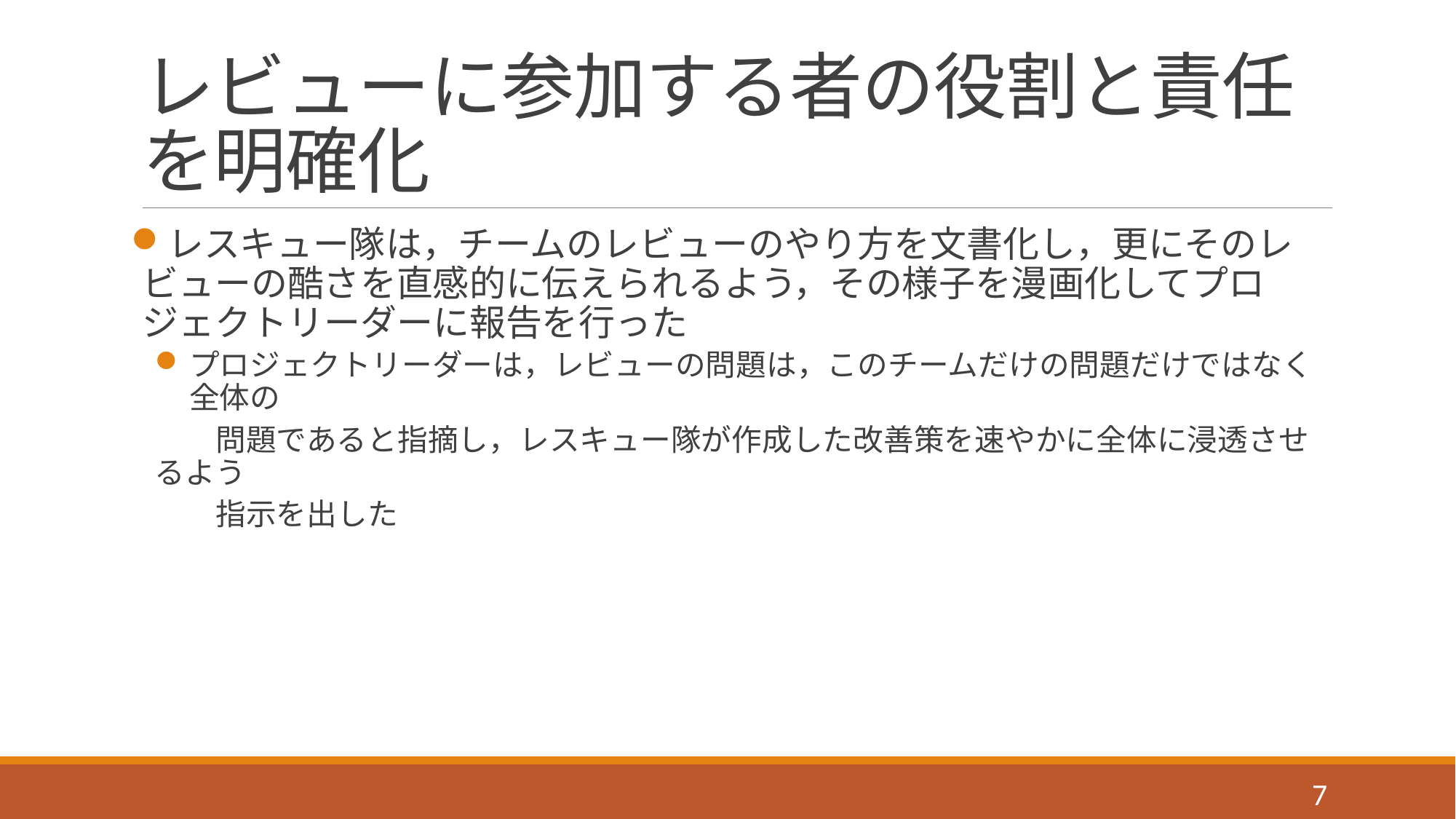

# レビューに参加する者の役割と責任を明確化
レスキュー隊は，チームのレビューのやり方を文書化し，更にそのレビューの酷さを直感的に伝えられるよう，その様子を漫画化してプロジェクトリーダーに報告を行った
プロジェクトリーダーは，レビューの問題は，このチームだけの問題だけではなく全体の
　　問題であると指摘し，レスキュー隊が作成した改善策を速やかに全体に浸透させるよう
　　指示を出した
7